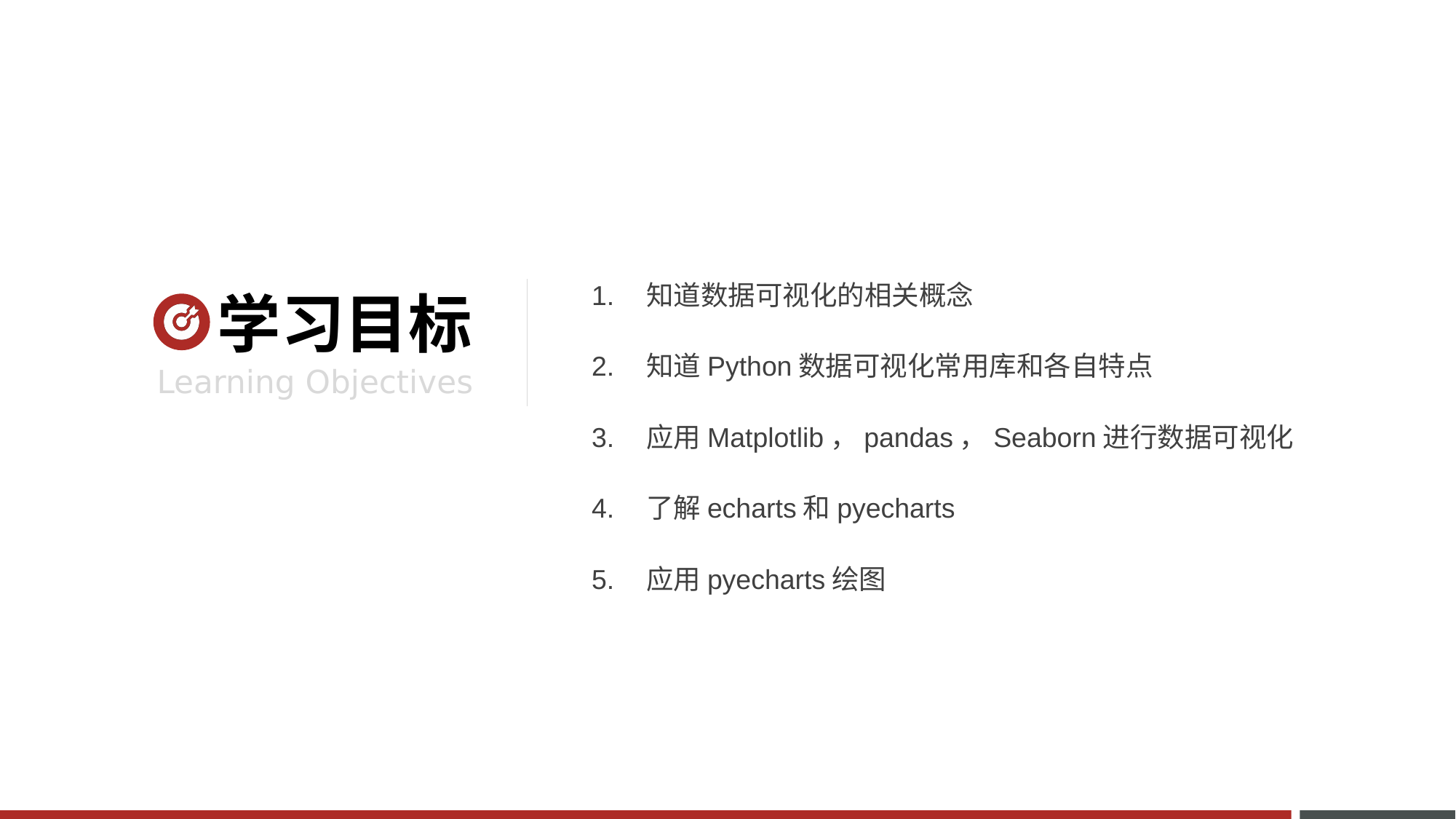

知道数据可视化的相关概念
知道Python数据可视化常用库和各自特点
应用Matplotlib，pandas，Seaborn进行数据可视化
了解echarts和pyecharts
应用pyecharts绘图